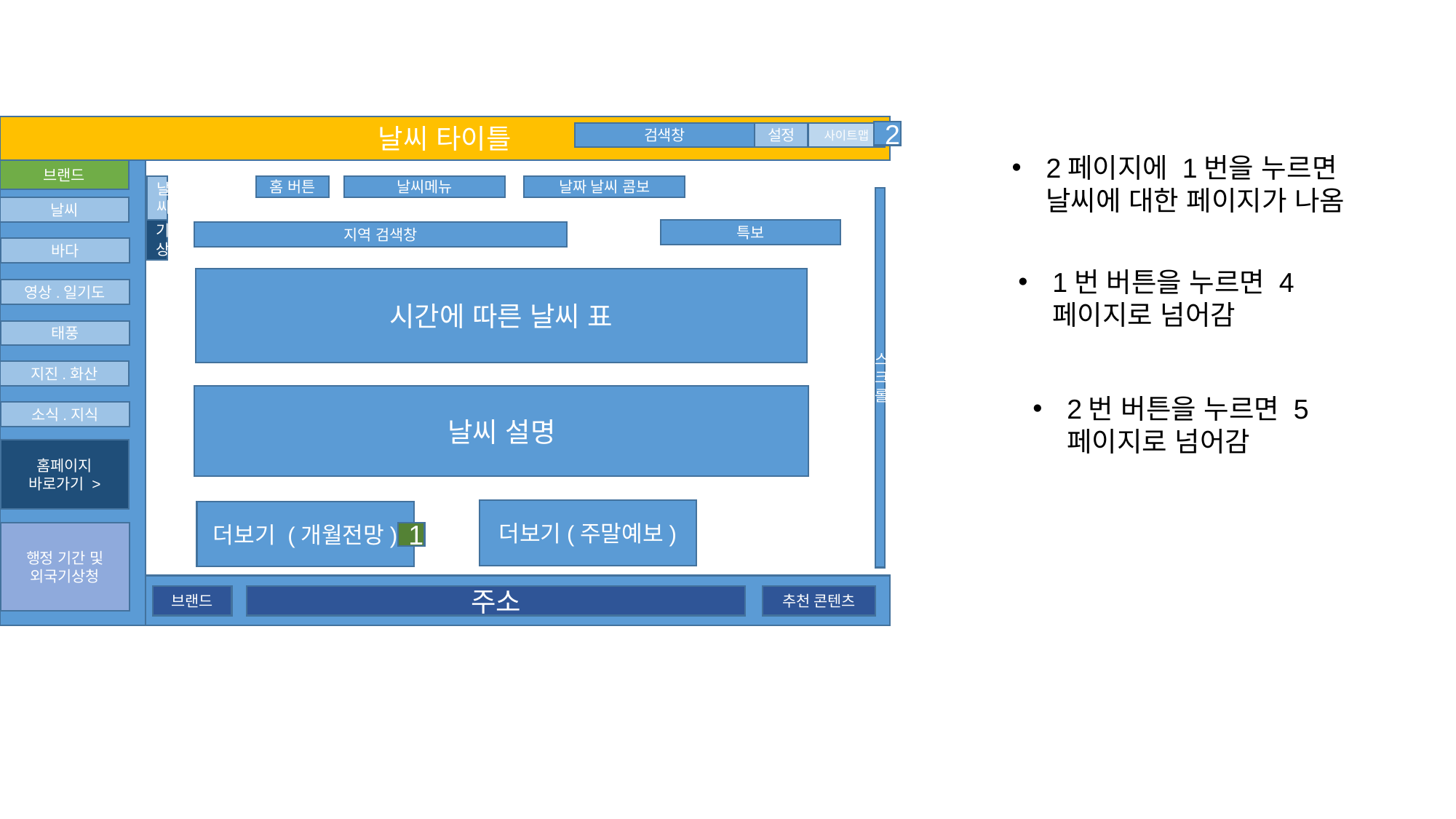

날씨 타이틀
브랜드

날씨
날씨
기상
바다
영상.일기도
태풍
지진.화산
소식.지식
홈페이지
바로가기 >
행정 기간 및
외국기상청
홈 버튼
날씨메뉴
날짜 날씨 콤보
스크롤

브랜드
주소
추천 콘텐츠
2
검색창
설정
사이트맵
2페이지에 1번을 누르면 날씨에 대한 페이지가 나옴
특보
지역 검색창
1번 버튼을 누르면 4페이지로 넘어감
시간에 따른 날씨 표
날씨 설명
2번 버튼을 누르면 5페이지로 넘어감
더보기(주말예보)
더보기 (개월전망)
1